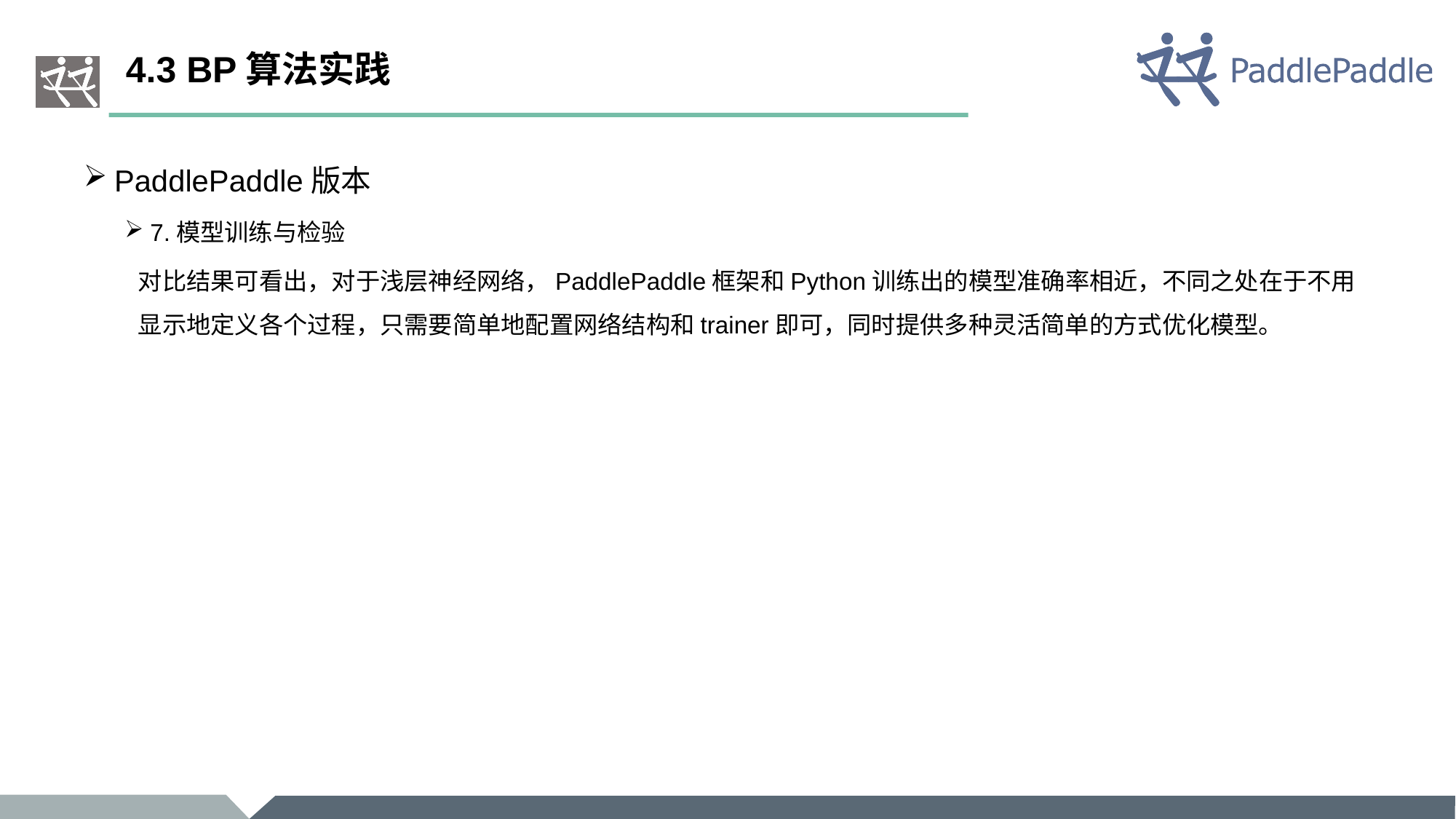

# 4.3 BP算法实践
PaddlePaddle版本
7.模型训练与检验
对比结果可看出，对于浅层神经网络，PaddlePaddle框架和Python训练出的模型准确率相近，不同之处在于不用显示地定义各个过程，只需要简单地配置网络结构和trainer即可，同时提供多种灵活简单的方式优化模型。